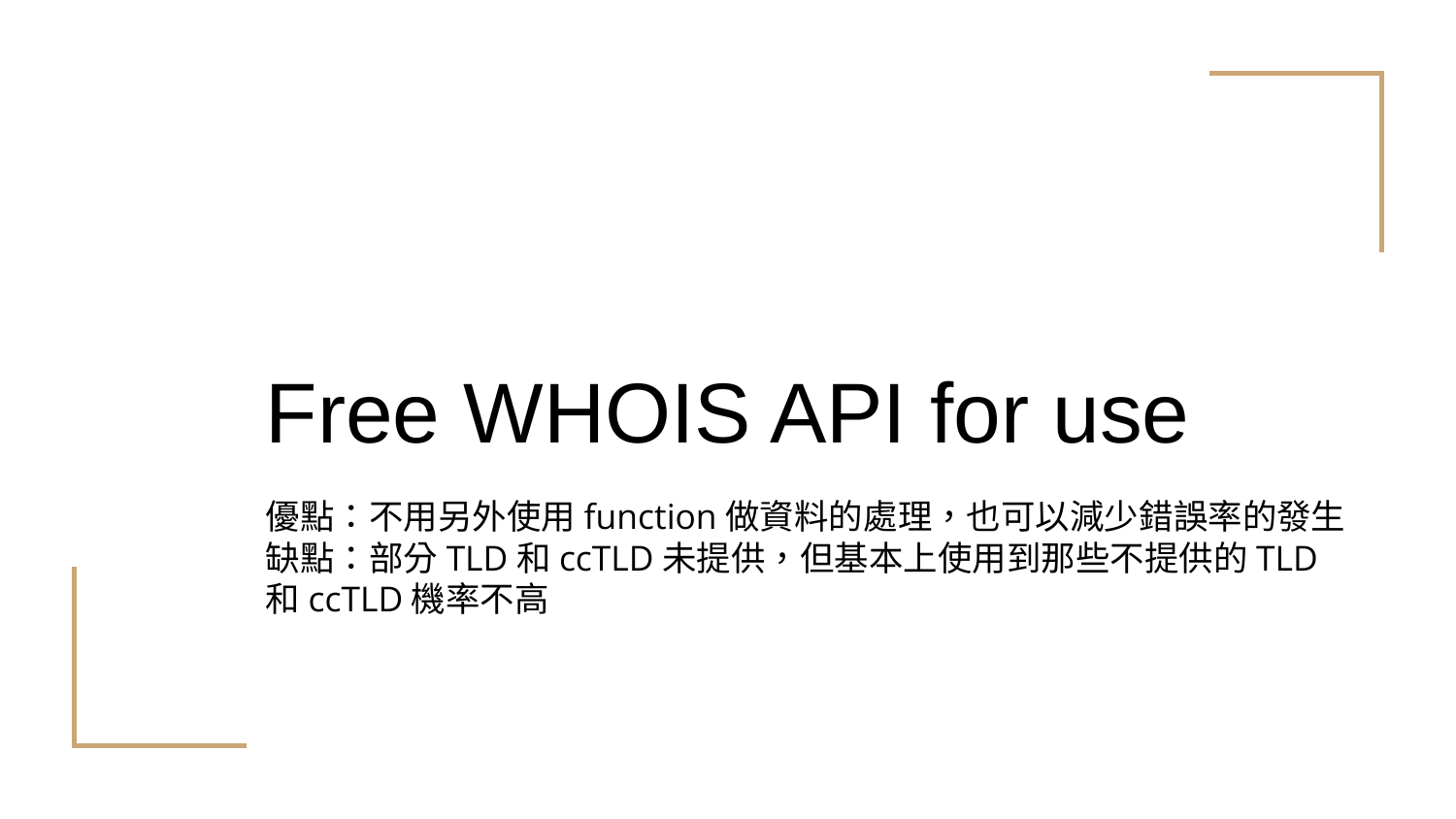

# Free WHOIS API for use
優點：不用另外使用function做資料的處理，也可以減少錯誤率的發生
缺點：部分TLD和ccTLD未提供，但基本上使用到那些不提供的TLD和ccTLD機率不高